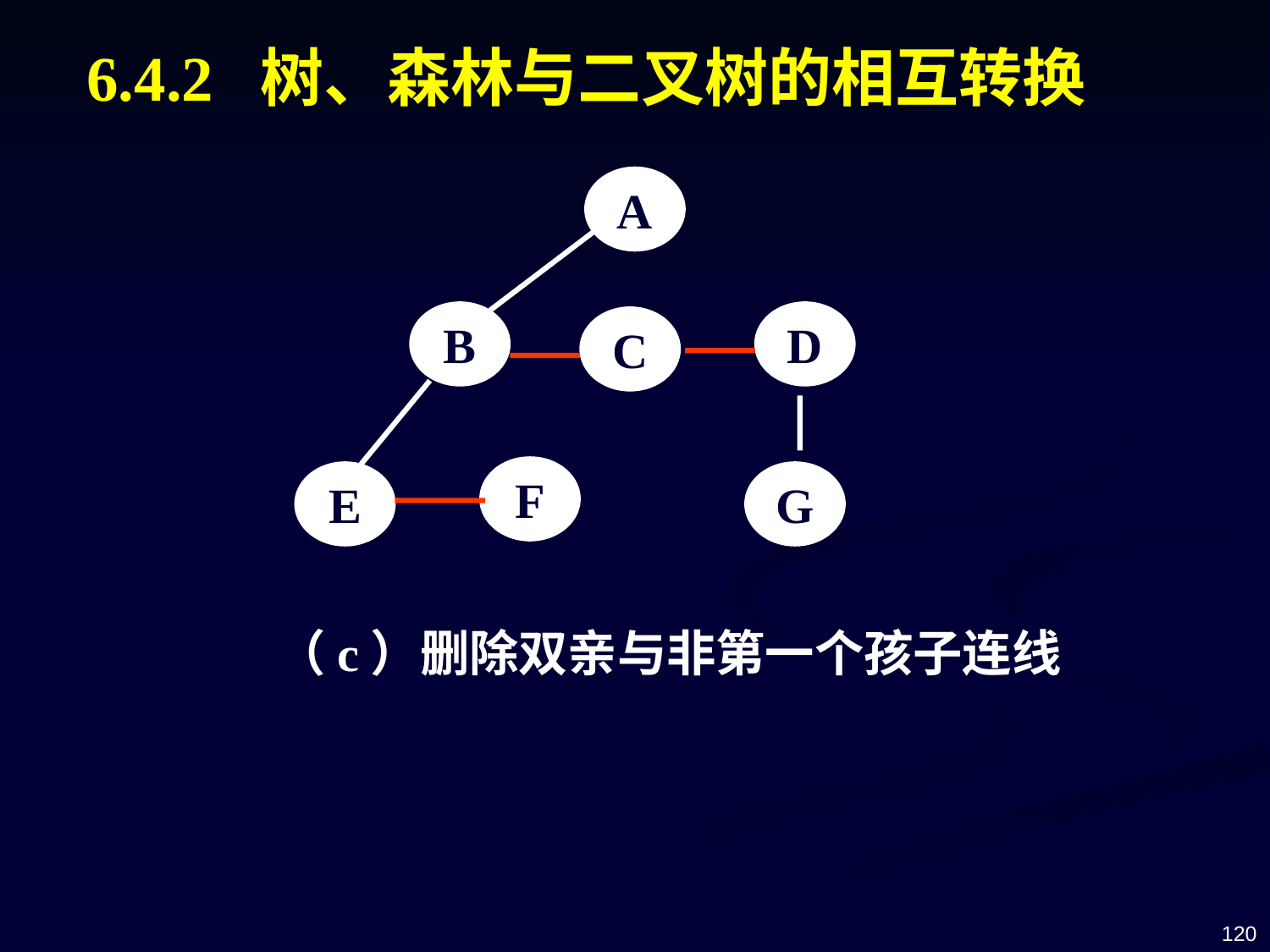

6.4.2  树、森林与二叉树的相互转换
A

B
D
C

F
E
G

（c）删除双亲与非第一个孩子连线
120